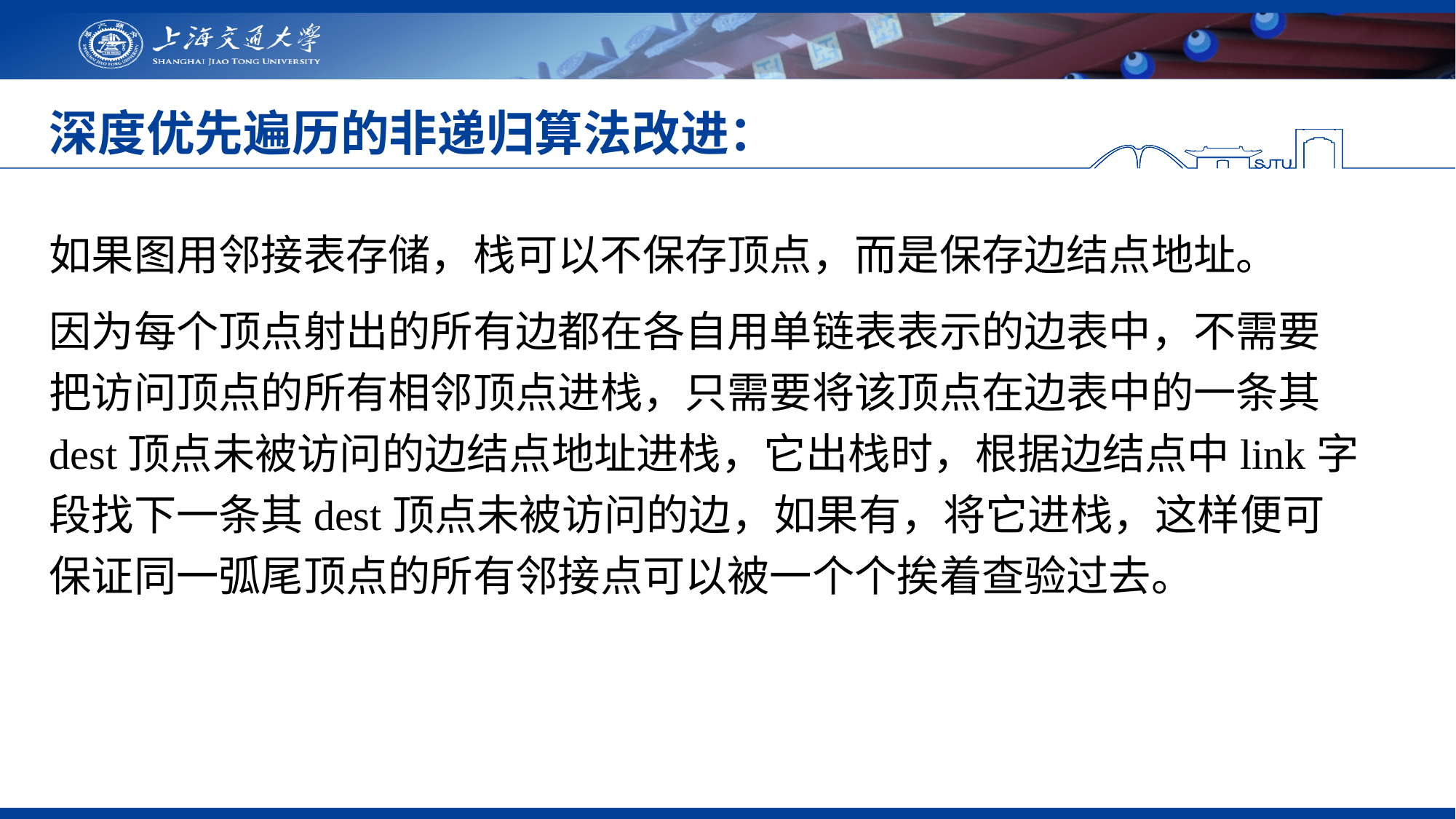

# 深度优先遍历的非递归算法改进：
如果图用邻接表存储，栈可以不保存顶点，而是保存边结点地址。
因为每个顶点射出的所有边都在各自用单链表表示的边表中，不需要把访问顶点的所有相邻顶点进栈，只需要将该顶点在边表中的一条其dest顶点未被访问的边结点地址进栈，它出栈时，根据边结点中link字段找下一条其dest顶点未被访问的边，如果有，将它进栈，这样便可保证同一弧尾顶点的所有邻接点可以被一个个挨着查验过去。